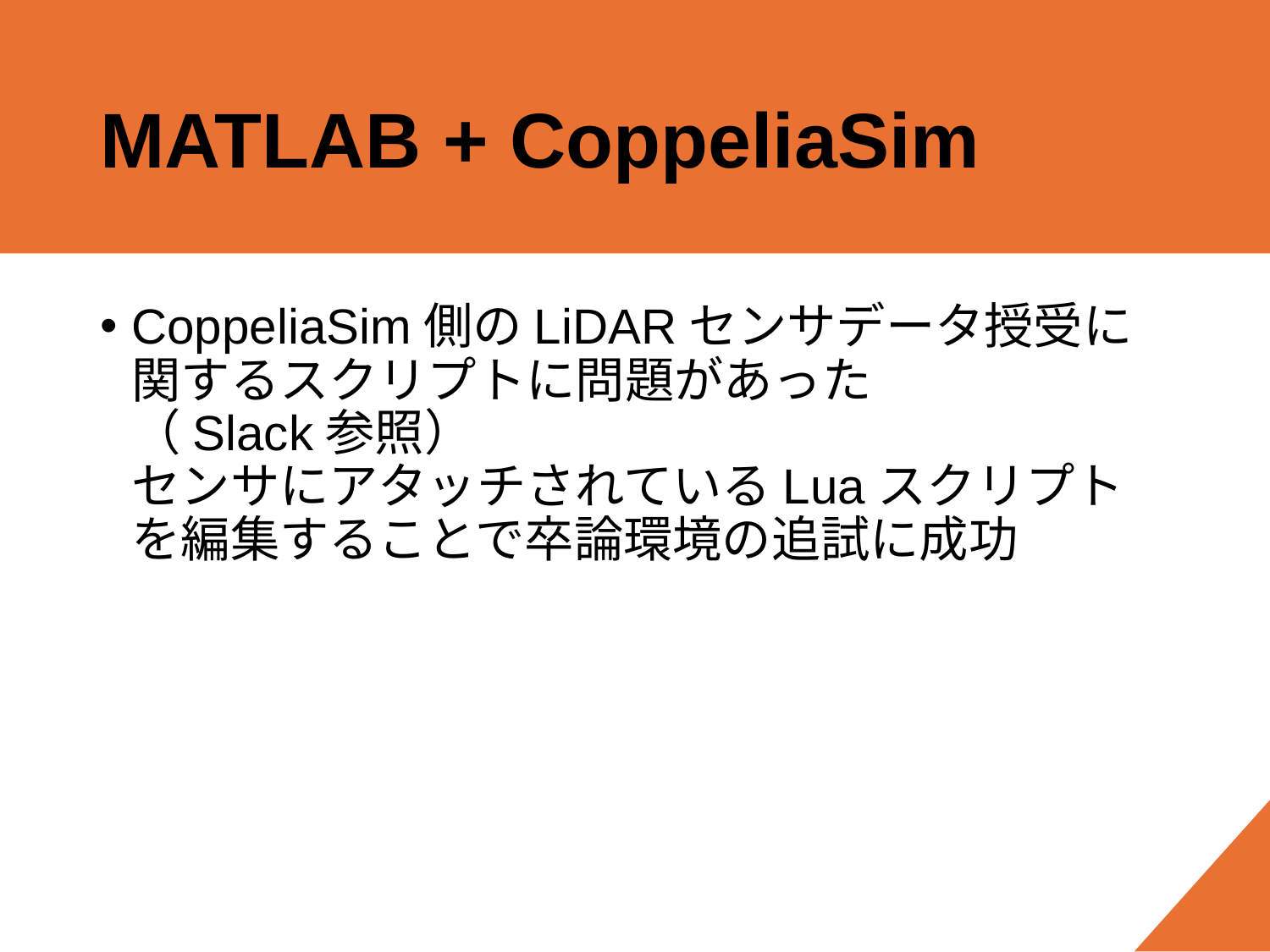

# MATLAB + CoppeliaSim
CoppeliaSim側のLiDARセンサデータ授受に
関するスクリプトに問題があった
（Slack参照）
センサにアタッチされているLuaスクリプト
を編集することで卒論環境の追試に成功